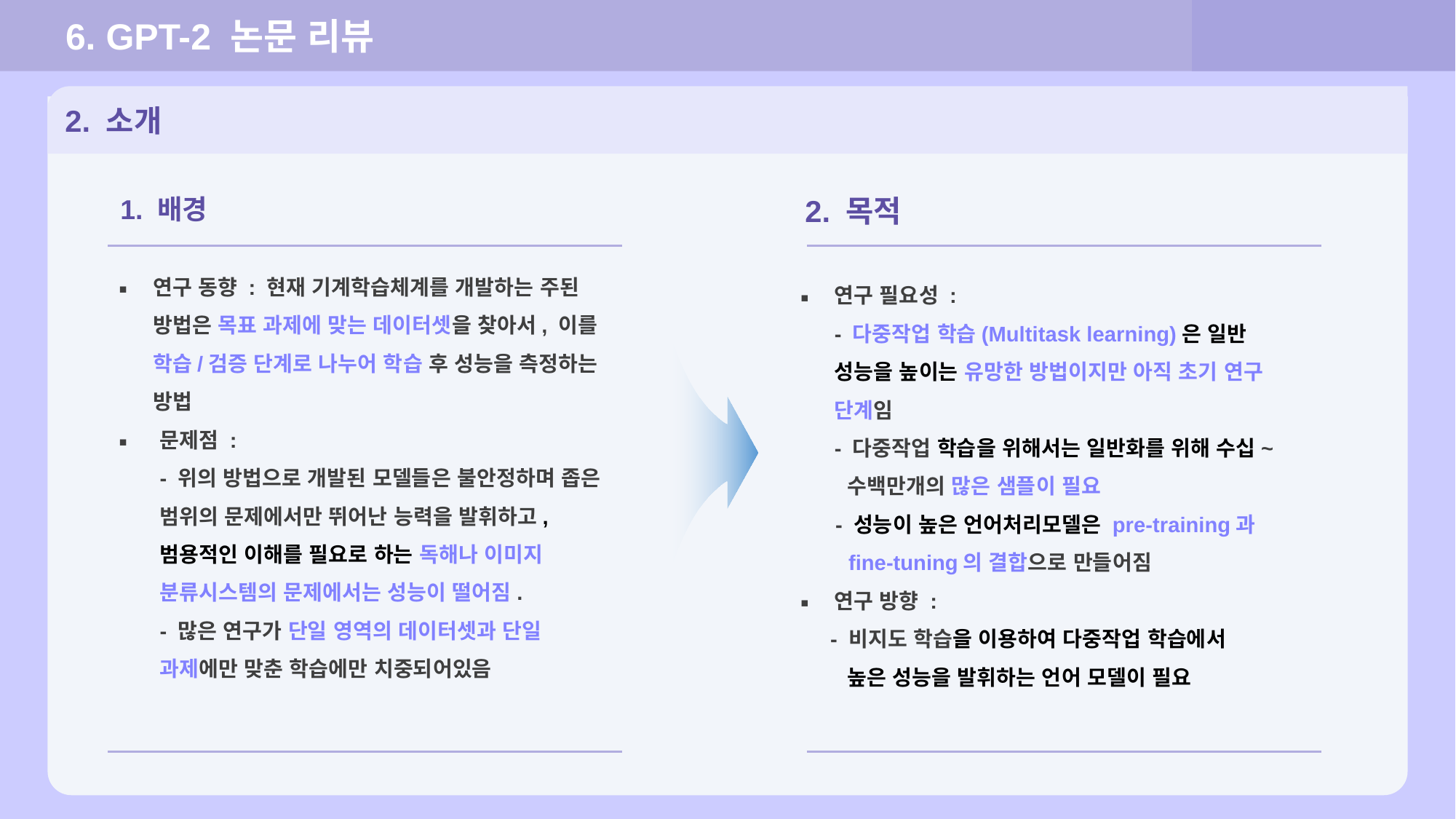

6. GPT-2 논문 리뷰

2. 소개

1. 배경
2. 목적
연구 동향 : 현재 기계학습체계를 개발하는 주된 방법은 목표 과제에 맞는 데이터셋을 찾아서, 이를 학습/검증 단계로 나누어 학습 후 성능을 측정하는 방법
문제점 :
- 위의 방법으로 개발된 모델들은 불안정하며 좁은 범위의 문제에서만 뛰어난 능력을 발휘하고, 범용적인 이해를 필요로 하는 독해나 이미지 분류시스템의 문제에서는 성능이 떨어짐.
- 많은 연구가 단일 영역의 데이터셋과 단일 과제에만 맞춘 학습에만 치중되어있음
연구 필요성 :
- 다중작업 학습(Multitask learning)은 일반 성능을 높이는 유망한 방법이지만 아직 초기 연구 단계임
- 다중작업 학습을 위해서는 일반화를 위해 수십~
       수백만개의 많은 샘플이 필요
     - 성능이 높은 언어처리모델은 pre-training과
        fine-tuning의 결합으로 만들어짐
연구 방향 :
     - 비지도 학습을 이용하여 다중작업 학습에서
       높은 성능을 발휘하는 언어 모델이 필요